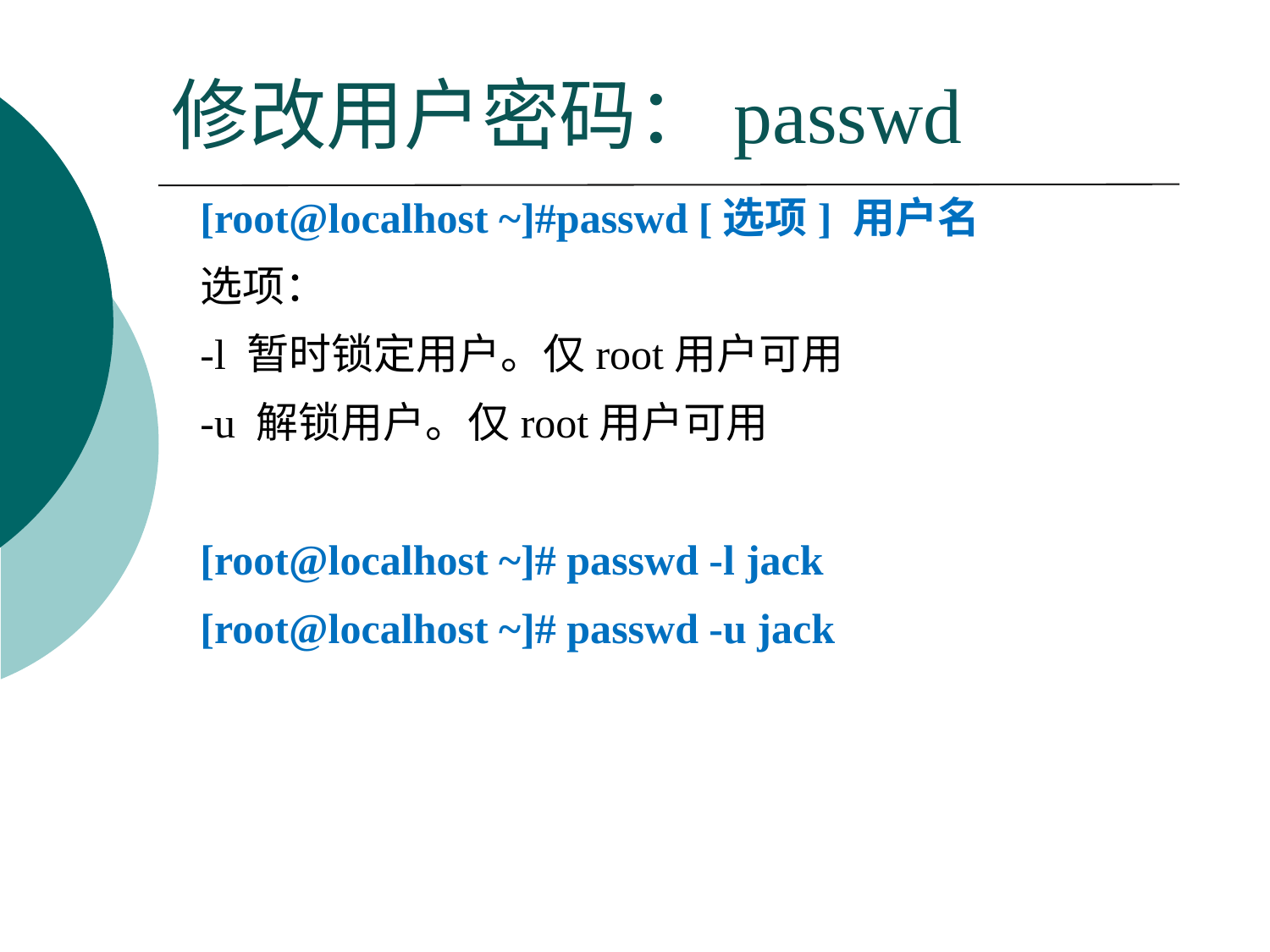

# 修改用户密码：passwd
[root@localhost ~]#passwd [选项] 用户名
选项：
-l 暂时锁定用户。仅root用户可用
-u 解锁用户。仅root用户可用

[root@localhost ~]# passwd -l jack
[root@localhost ~]# passwd -u jack